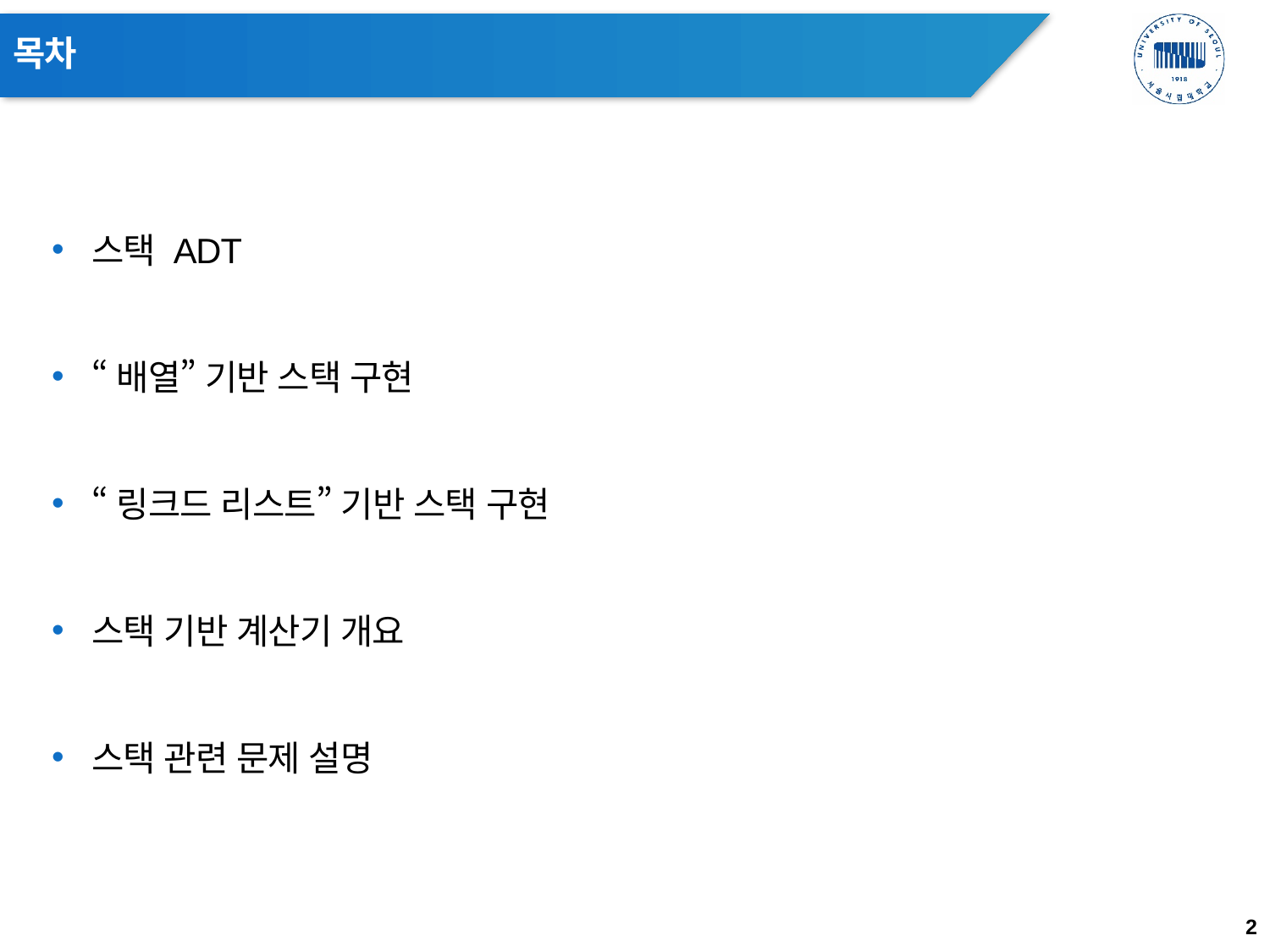

# 목차
스택 ADT

“배열” 기반 스택 구현

“링크드 리스트” 기반 스택 구현

스택 기반 계산기 개요

스택 관련 문제 설명
2